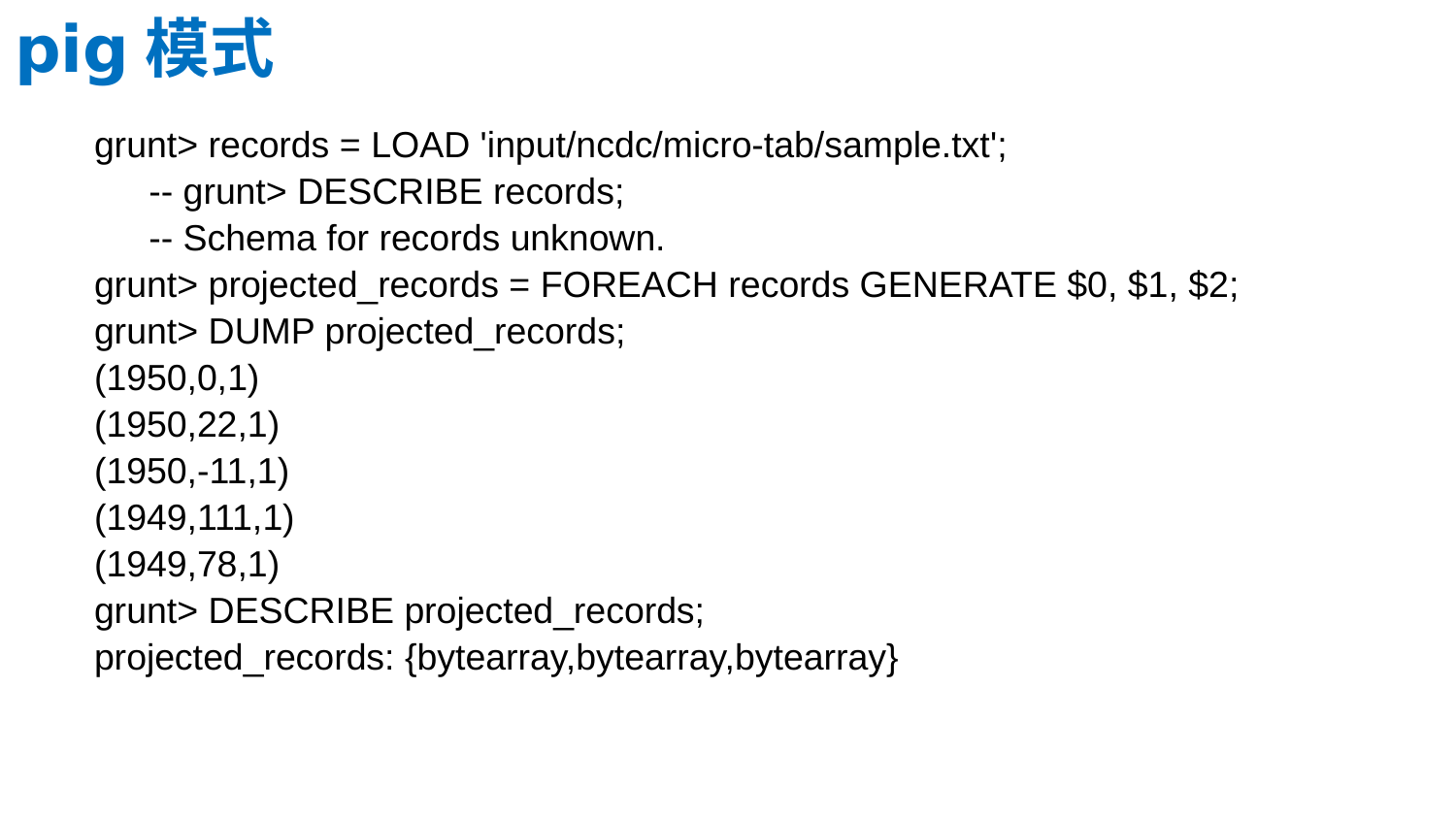

pig模式
grunt> records = LOAD 'input/ncdc/micro-tab/sample.txt';
 	-- grunt> DESCRIBE records;
	-- Schema for records unknown.
grunt> projected_records = FOREACH records GENERATE $0, $1, $2;
grunt> DUMP projected_records;
(1950,0,1)
(1950,22,1)
(1950,-11,1)
(1949,111,1)
(1949,78,1)
grunt> DESCRIBE projected_records;
projected_records: {bytearray,bytearray,bytearray}